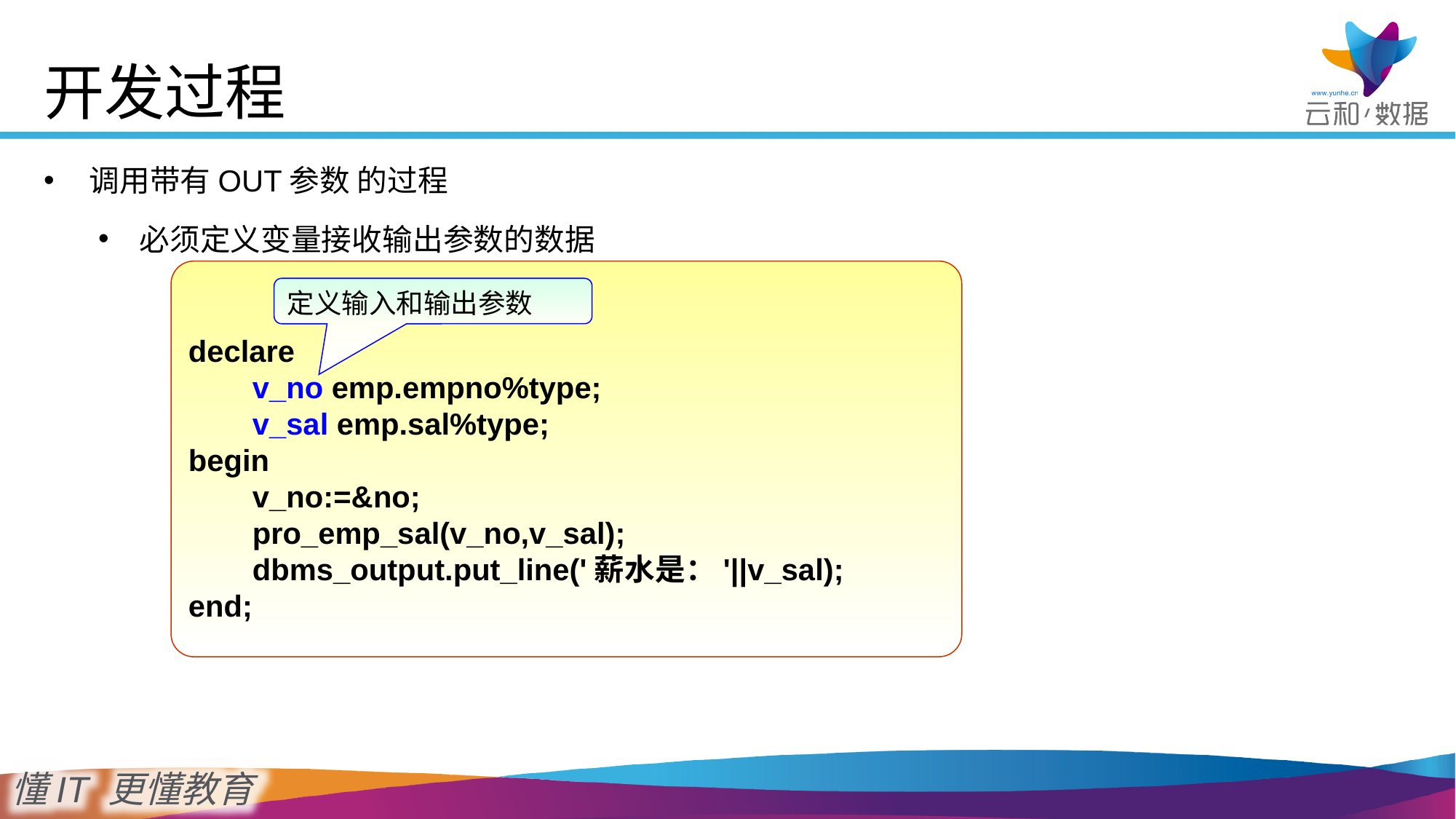

# 开发过程
调用带有OUT参数 的过程
必须定义变量接收输出参数的数据

declare
	v_no emp.empno%type;
	v_sal emp.sal%type;
begin
  	v_no:=&no;
  	pro_emp_sal(v_no,v_sal);
  	dbms_output.put_line('薪水是：'||v_sal);
end;
定义输入和输出参数